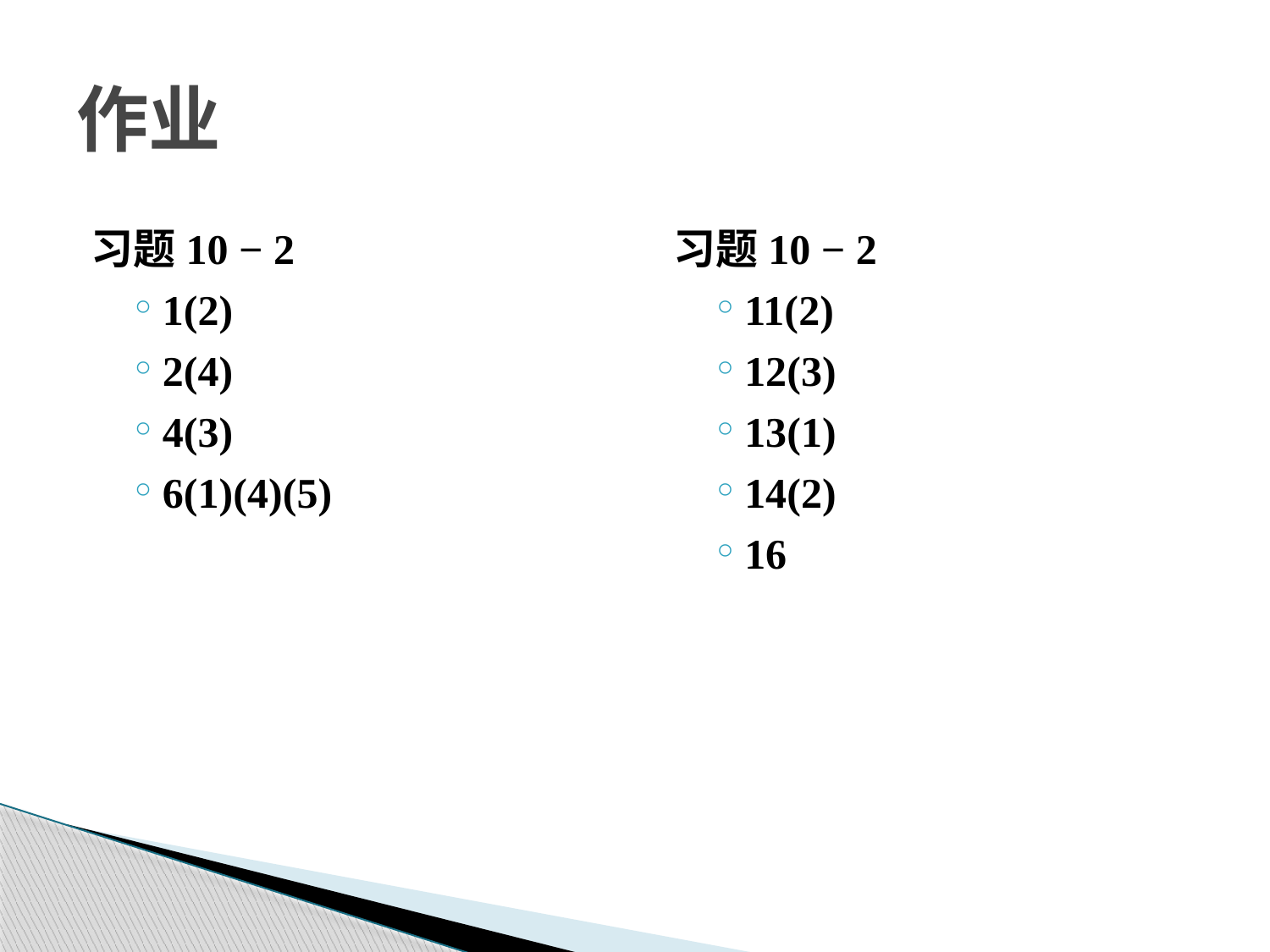

# 作业
习题10 − 2
1(2)
2(4)
4(3)
6(1)(4)(5)
习题10 − 2
11(2)
12(3)
13(1)
14(2)
16